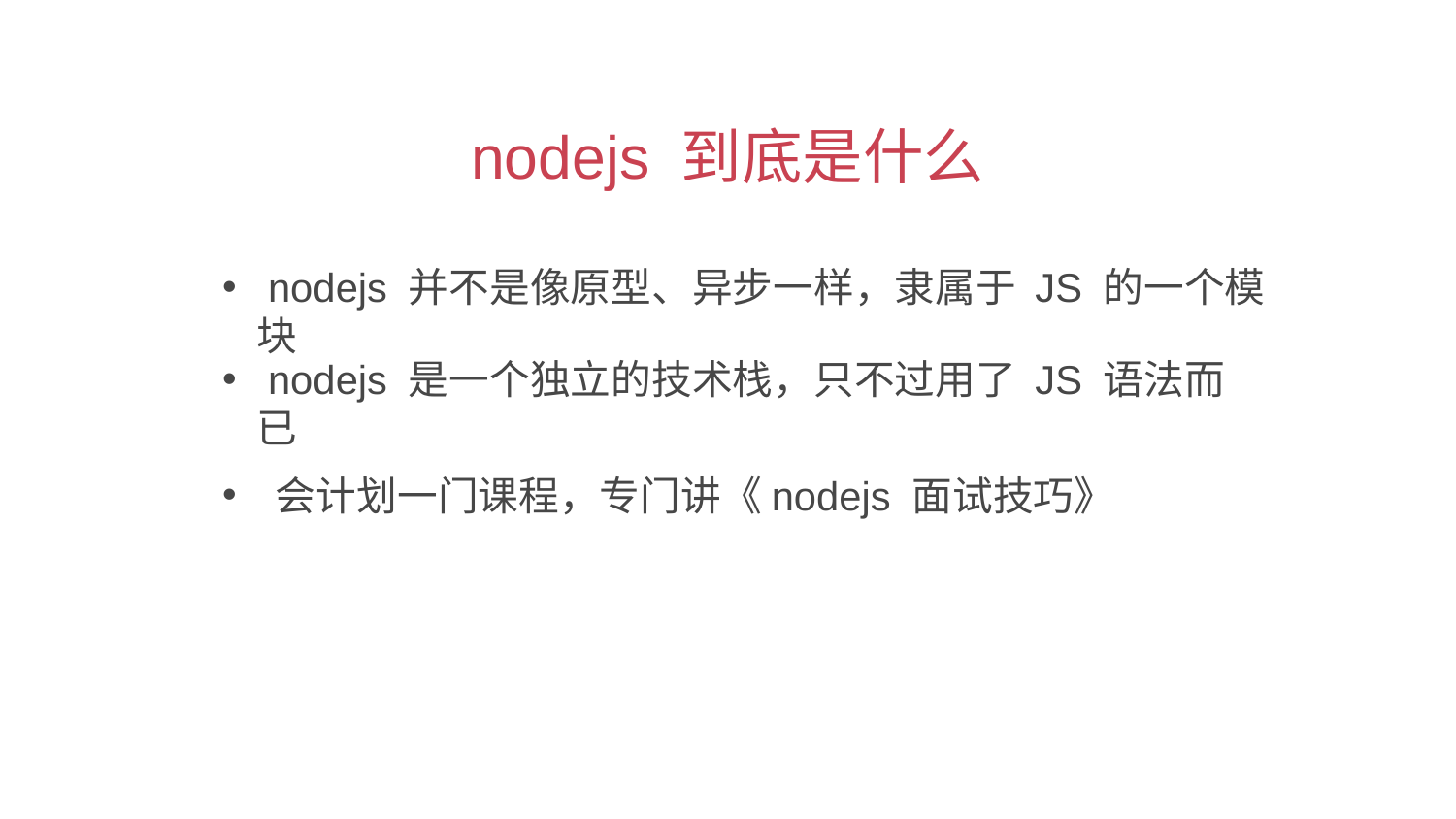

nodejs 到底是什么
 nodejs 并不是像原型、异步一样，隶属于 JS 的一个模块
 nodejs 是一个独立的技术栈，只不过用了 JS 语法而已
 会计划一门课程，专门讲《nodejs 面试技巧》